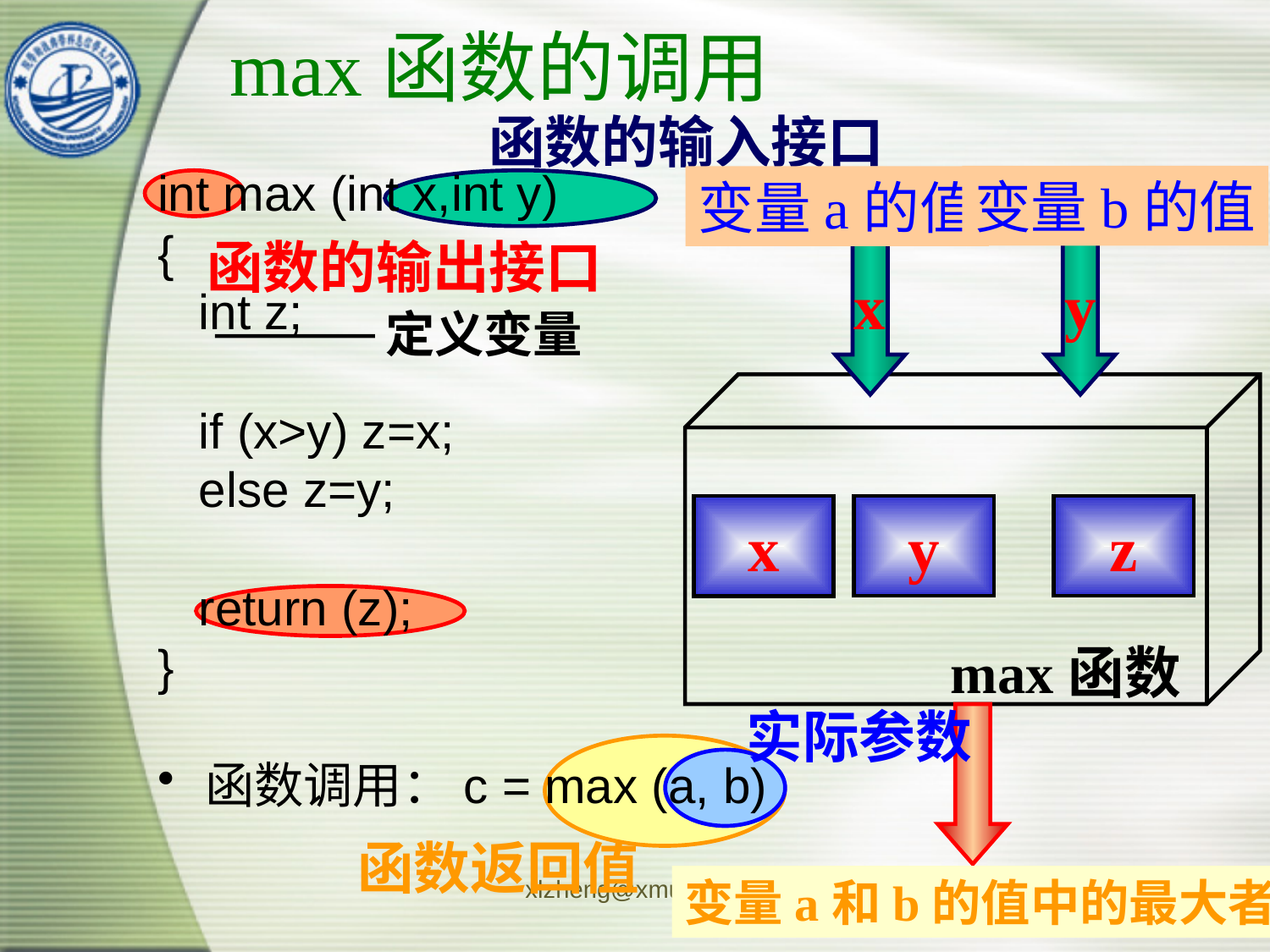

# max函数的调用
函数的输入接口

int max (int x,int y)
{
   int z;

   if (x>y) z=x;
   else z=y;

   return (z);
}

函数调用：c = max (a, b)
整数
整数
x
y
变量b的值
变量a的值

函数的输出接口

定义变量

z

y
x
max函数
实际参数

整数

函数返回值
变量a和b的值中的最大者
xlzheng@xmu,2013
48